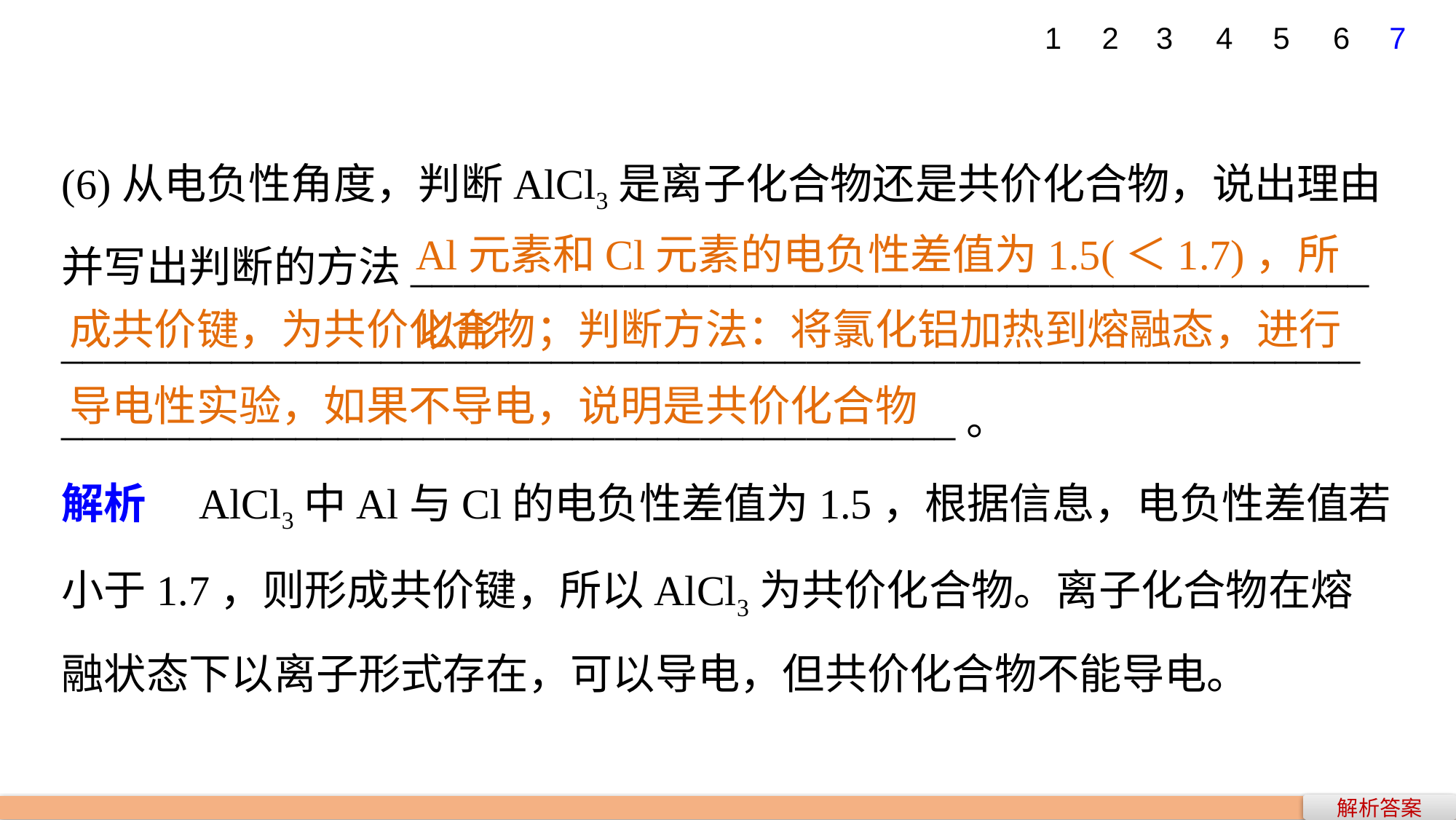

1
2
3
4
5
6
7
(6)从电负性角度，判断AlCl3是离子化合物还是共价化合物，说出理由并写出判断的方法_____________________________________________
_____________________________________________________________
__________________________________________。
Al元素和Cl元素的电负性差值为1.5(＜1.7)，所以形
成共价键，为共价化合物；判断方法：将氯化铝加热到熔融态，进行导电性实验，如果不导电，说明是共价化合物
解析　AlCl3中Al与Cl的电负性差值为1.5，根据信息，电负性差值若小于1.7，则形成共价键，所以AlCl3为共价化合物。离子化合物在熔融状态下以离子形式存在，可以导电，但共价化合物不能导电。
解析答案